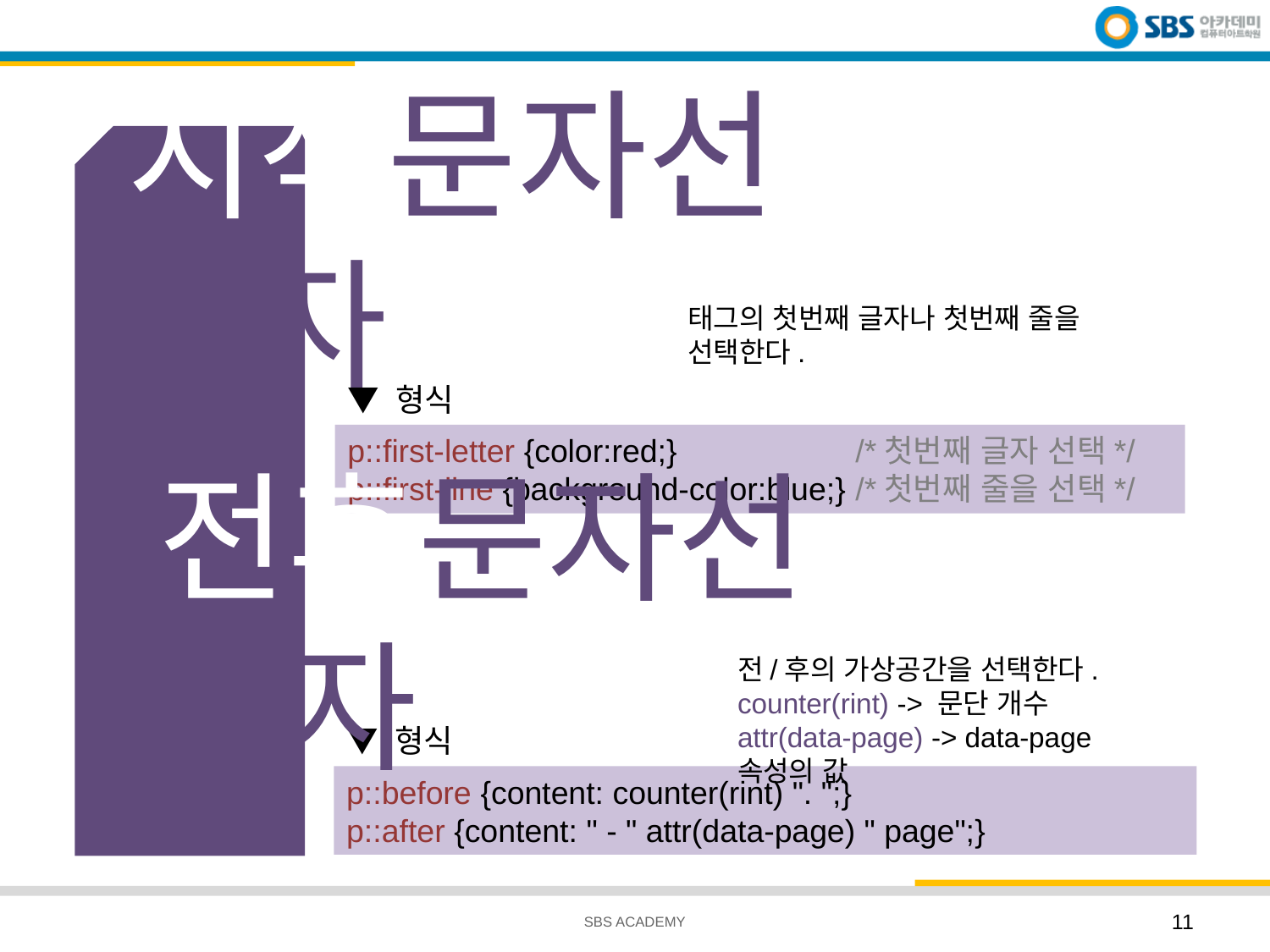

# 시작문자선택자
태그의 첫번째 글자나 첫번째 줄을 선택한다.
▼ 형식
p::first-letter {color:red;}		/*첫번째 글자 선택*/
p::first-line {background-color:blue;}	/*첫번째 줄을 선택*/
전후문자선택자
전/후의 가상공간을 선택한다.
counter(rint) -> 문단 개수
attr(data-page) -> data-page속성의 값
▼ 형식
p::before {content: counter(rint) ". ";}
p::after {content: " - " attr(data-page) " page";}
SBS ACADEMY
11